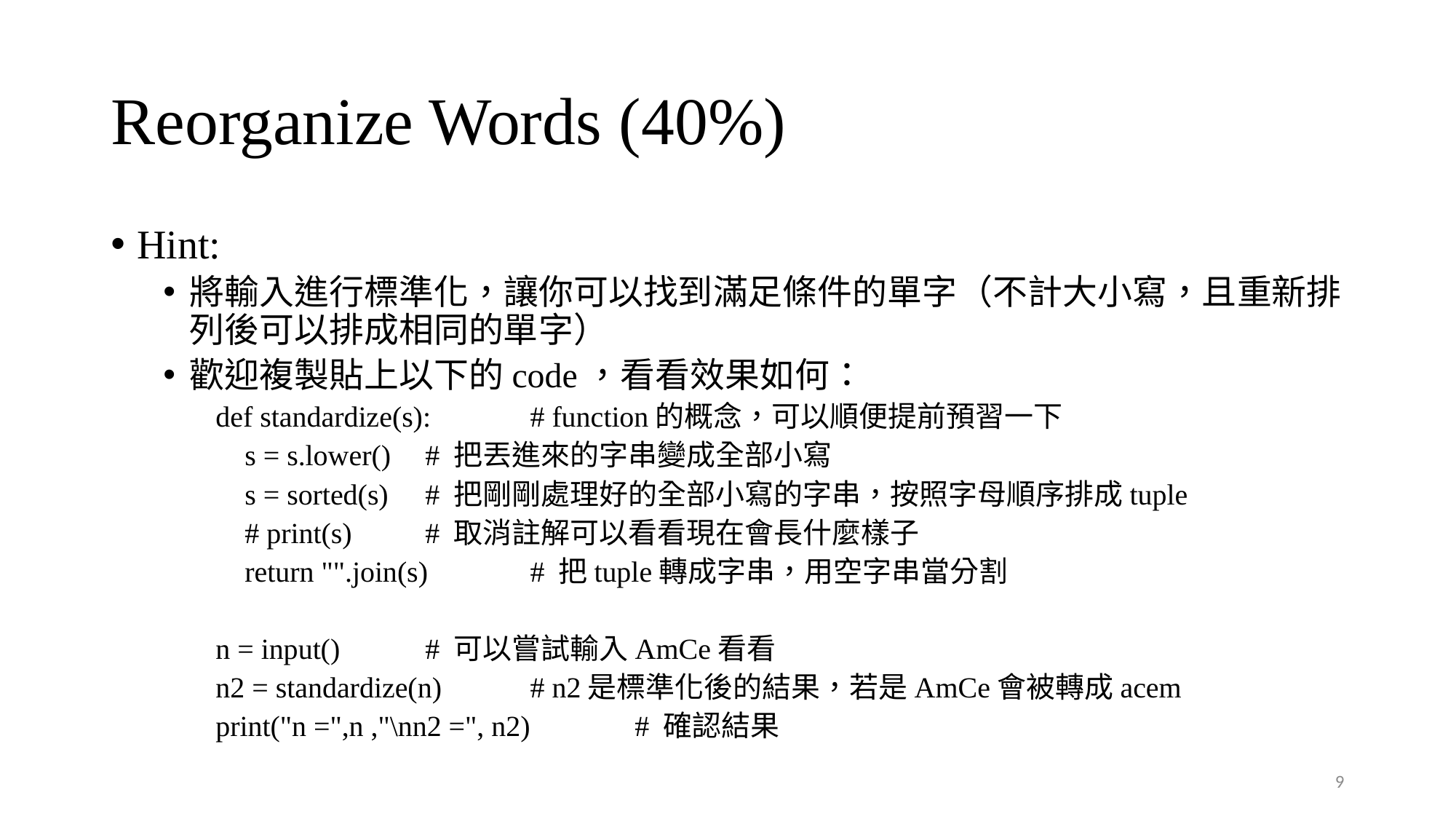

# Reorganize Words (40%)
Hint:
將輸入進行標準化，讓你可以找到滿足條件的單字（不計大小寫，且重新排列後可以排成相同的單字）
歡迎複製貼上以下的code，看看效果如何：
def standardize(s):	# function的概念，可以順便提前預習一下
    s = s.lower()		# 把丟進來的字串變成全部小寫
    s = sorted(s)		# 把剛剛處理好的全部小寫的字串，按照字母順序排成tuple
    # print(s)		# 取消註解可以看看現在會長什麼樣子
    return "".join(s)	# 把tuple轉成字串，用空字串當分割

n = input()			# 可以嘗試輸入AmCe看看
n2 = standardize(n)		# n2是標準化後的結果，若是AmCe會被轉成acem
print("n =",n ,"\nn2 =", n2)	# 確認結果
9